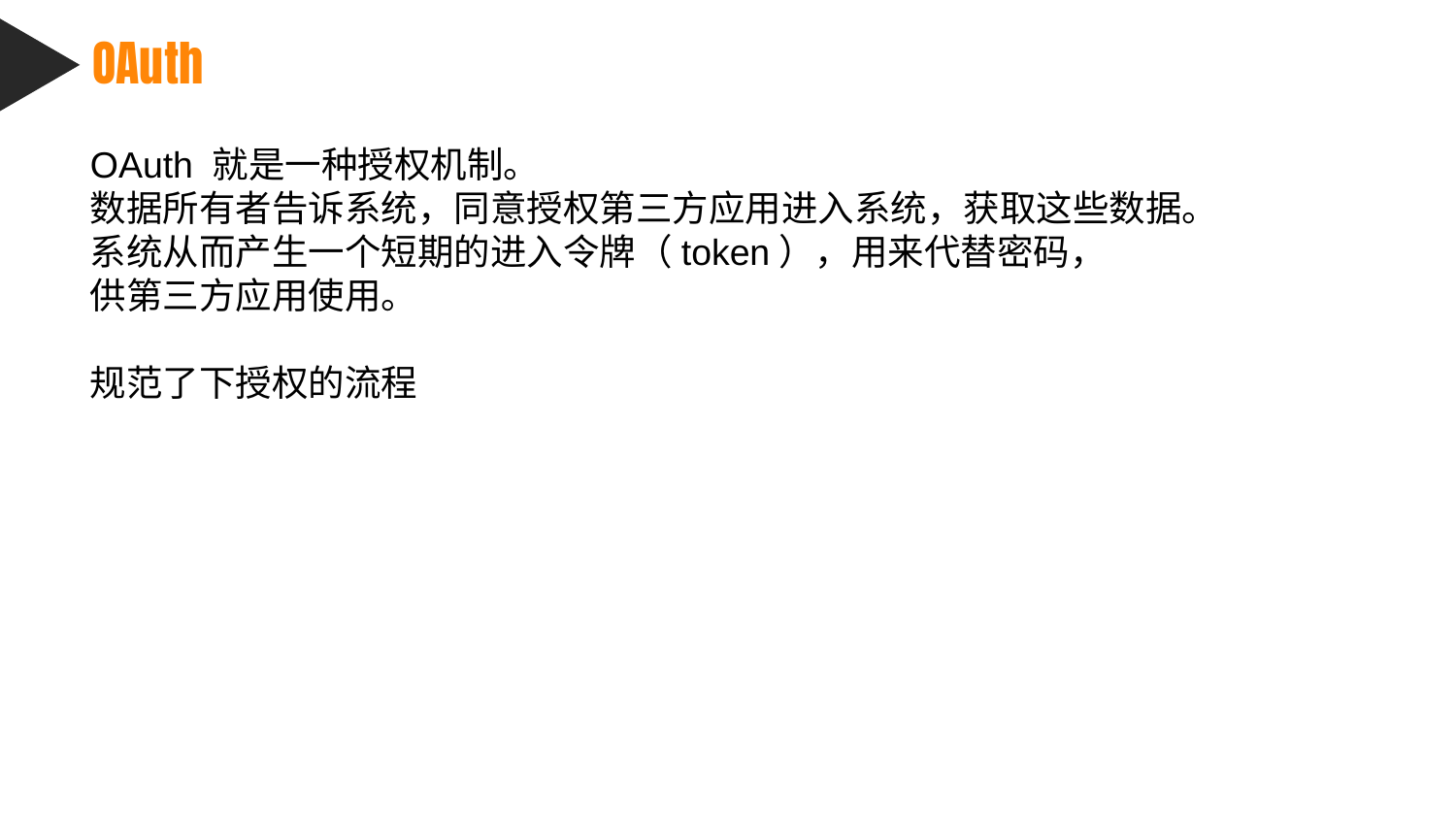

OAuth
OAuth 就是一种授权机制。
数据所有者告诉系统，同意授权第三方应用进入系统，获取这些数据。
系统从而产生一个短期的进入令牌（token），用来代替密码，
供第三方应用使用。

规范了下授权的流程